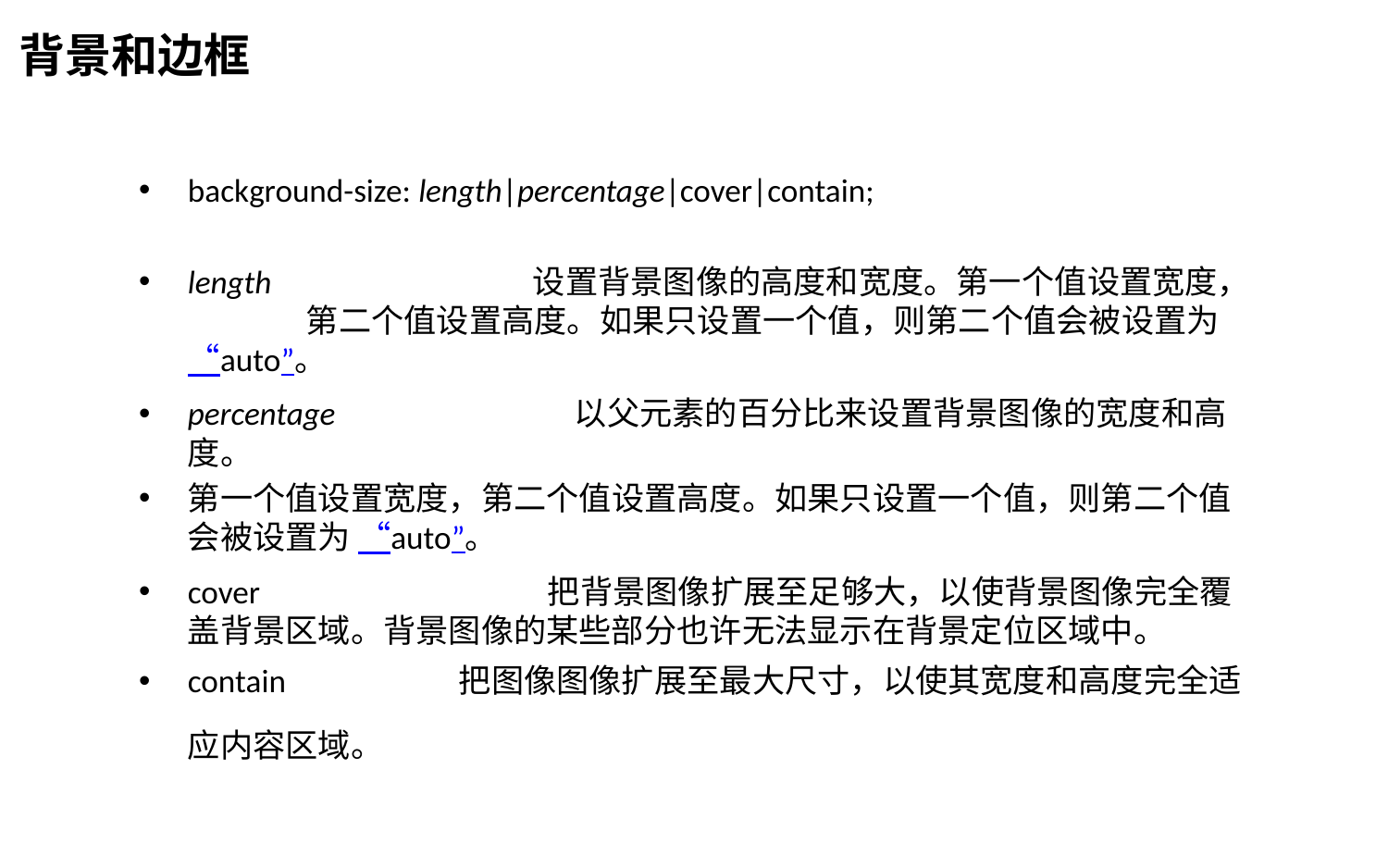

# 背景和边框
background-size: length|percentage|cover|contain;

length	                            设置背景图像的高度和宽度。第一个值设置宽度，                 第二个值设置高度。如果只设置一个值，则第二个值会被设置为 “auto”。
percentage	                以父元素的百分比来设置背景图像的宽度和高度。
第一个值设置宽度，第二个值设置高度。如果只设置一个值，则第二个值会被设置为 “auto”。
cover	                              把背景图像扩展至足够大，以使背景图像完全覆盖背景区域。背景图像的某些部分也许无法显示在背景定位区域中。
contain	                  把图像图像扩展至最大尺寸，以使其宽度和高度完全适应内容区域。